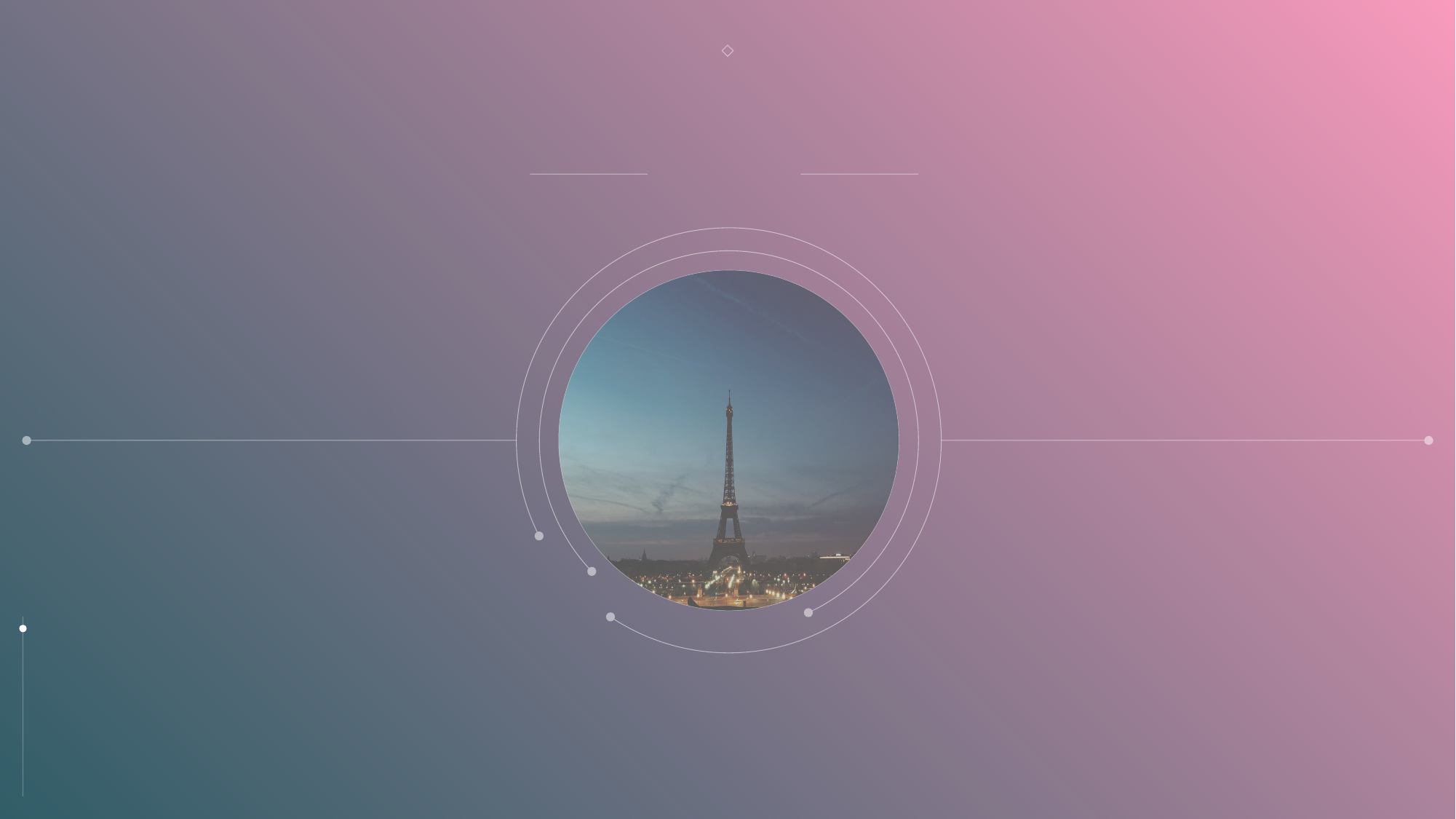

# 온도 조절 신발
Main Idea

Explanation
Concept
Function
Practicality
Problem

Smart Stick – Fujitsy(Japan)
13